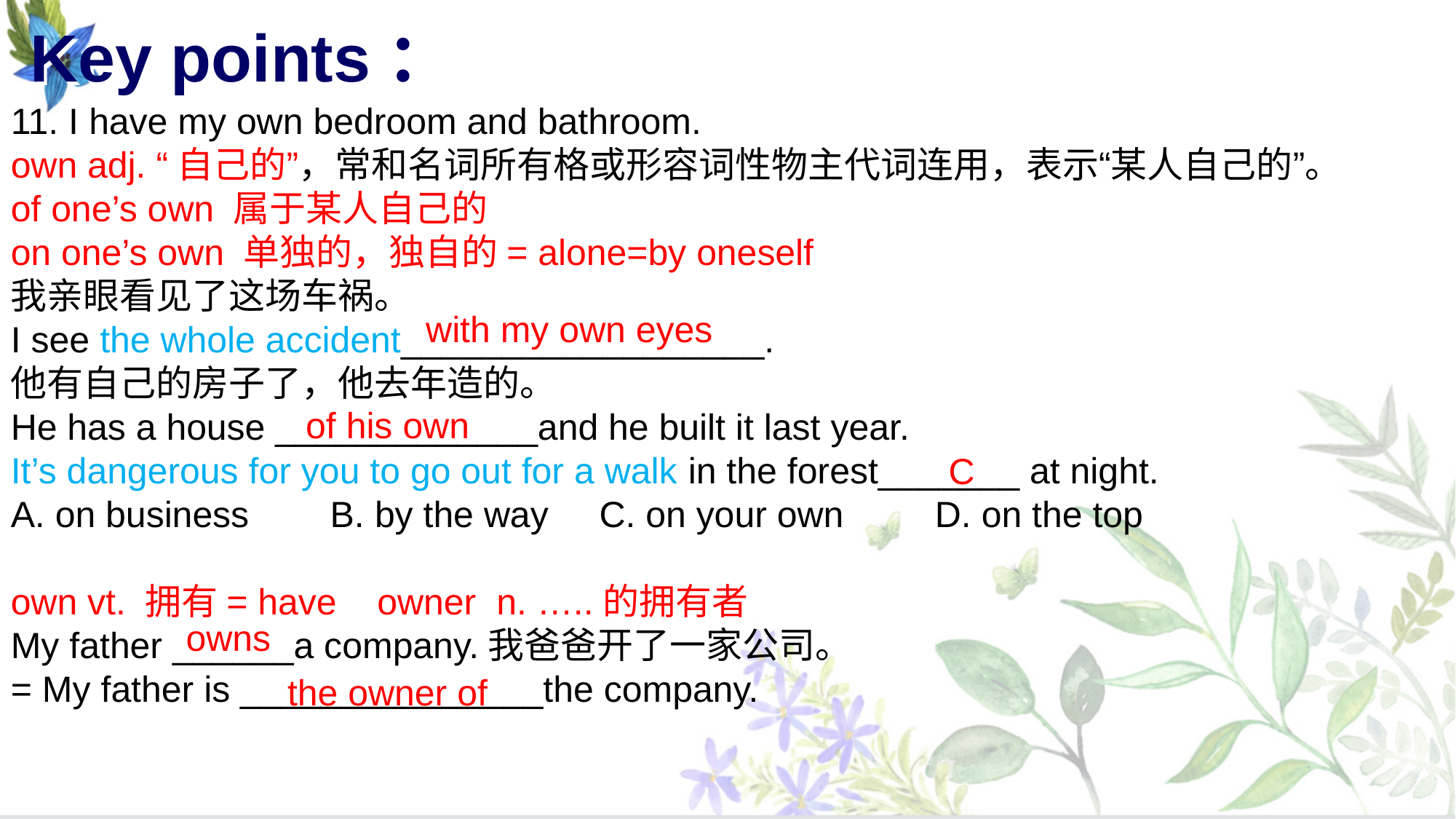

# Key points：
11. I have my own bedroom and bathroom.
own adj. “自己的”，常和名词所有格或形容词性物主代词连用，表示“某人自己的”。
of one’s own 属于某人自己的
on one’s own 单独的，独自的= alone=by oneself
我亲眼看见了这场车祸。
I see the whole accident__________________.
他有自己的房子了，他去年造的。
He has a house _____________and he built it last year.
It’s dangerous for you to go out for a walk in the forest_______ at night.
A. on business        B. by the way     C. on your own         D. on the top

own vt. 拥有= have    owner  n. …..的拥有者
My father ______a company.我爸爸开了一家公司。
= My father is _______________the company.

with my own eyes
of his own
C
owns
the owner of